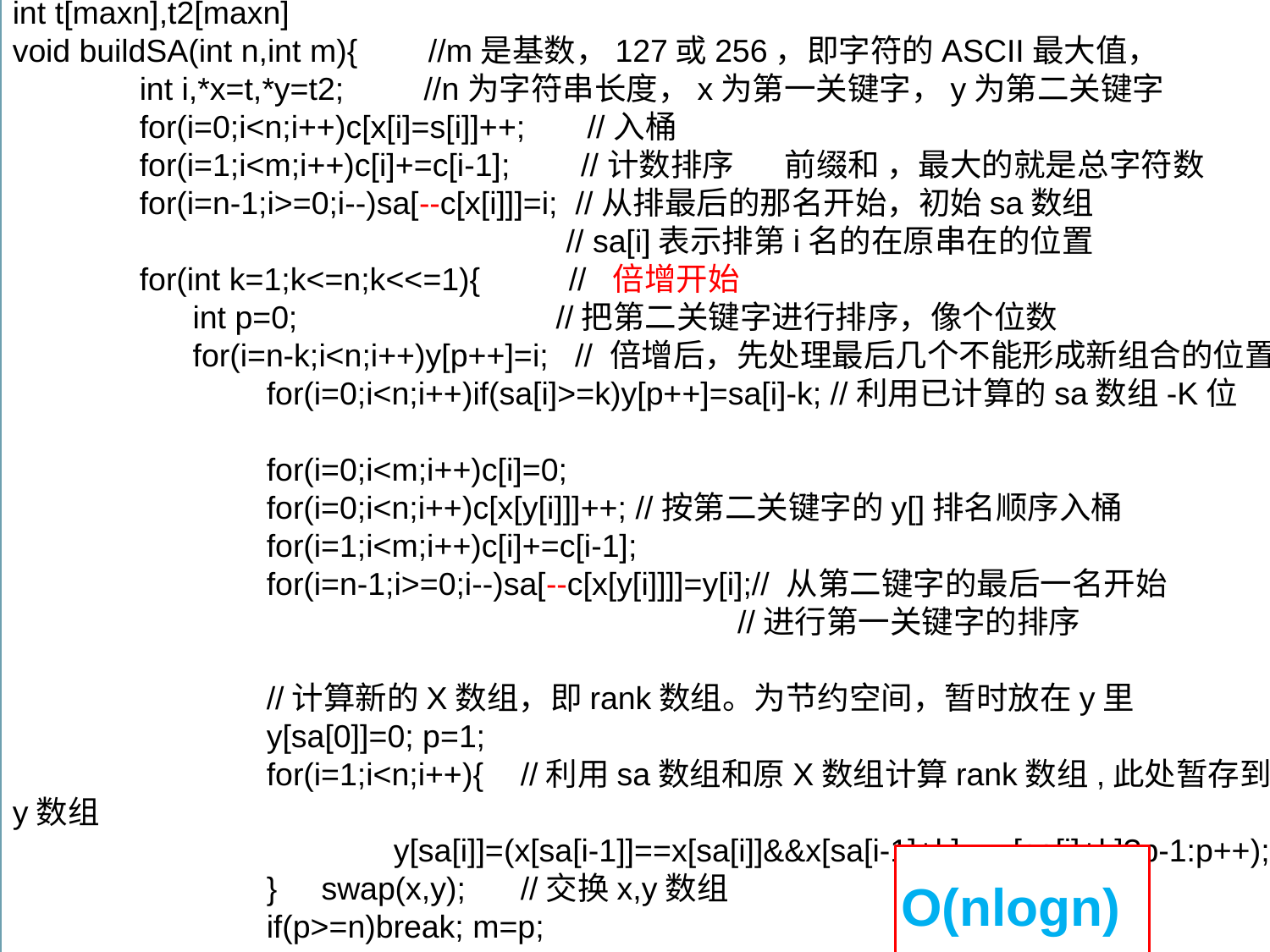

int t[maxn],t2[maxn]
void buildSA(int n,int m){        //m是基数，127或256，即字符的ASCII最大值，
	int i,*x=t,*y=t2;         //n为字符串长度，x为第一关键字，y为第二关键字
	for(i=0;i<n;i++)c[x[i]=s[i]]++;       //入桶
	for(i=1;i<m;i++)c[i]+=c[i-1];        //计数排序       前缀和 ，最大的就是总字符数
	for(i=n-1;i>=0;i--)sa[--c[x[i]]]=i;  //从排最后的那名开始，初始sa数组
	                                                // sa[i]表示排第i名的在原串在的位置
	for(int k=1;k<=n;k<<=1){          //  倍增开始
	      int p=0;		    //把第二关键字进行排序，像个位数
	      for(i=n-k;i<n;i++)y[p++]=i;   // 倍增后，先处理最后几个不能形成新组合的位置
		for(i=0;i<n;i++)if(sa[i]>=k)y[p++]=sa[i]-k; //利用已计算的sa数组-K位

		for(i=0;i<m;i++)c[i]=0;
		for(i=0;i<n;i++)c[x[y[i]]]++; //按第二关键字的y[]排名顺序入桶
		for(i=1;i<m;i++)c[i]+=c[i-1];
		for(i=n-1;i>=0;i--)sa[--c[x[y[i]]]]=y[i];// 从第二键字的最后一名开始
		                                                     //进行第一关键字的排序

		//计算新的X数组，即rank数组。为节约空间，暂时放在y里
		y[sa[0]]=0; p=1;
		for(i=1;i<n;i++){	//利用sa数组和原X数组计算rank数组,此处暂存到y数组
			y[sa[i]]=(x[sa[i-1]]==x[sa[i]]&&x[sa[i-1]+k]==x[sa[i]+k]?p-1:p++);
		}     swap(x,y);	//交换x,y数组
		if(p>=n)break; m=p;
	        }
}
O(nlogn)